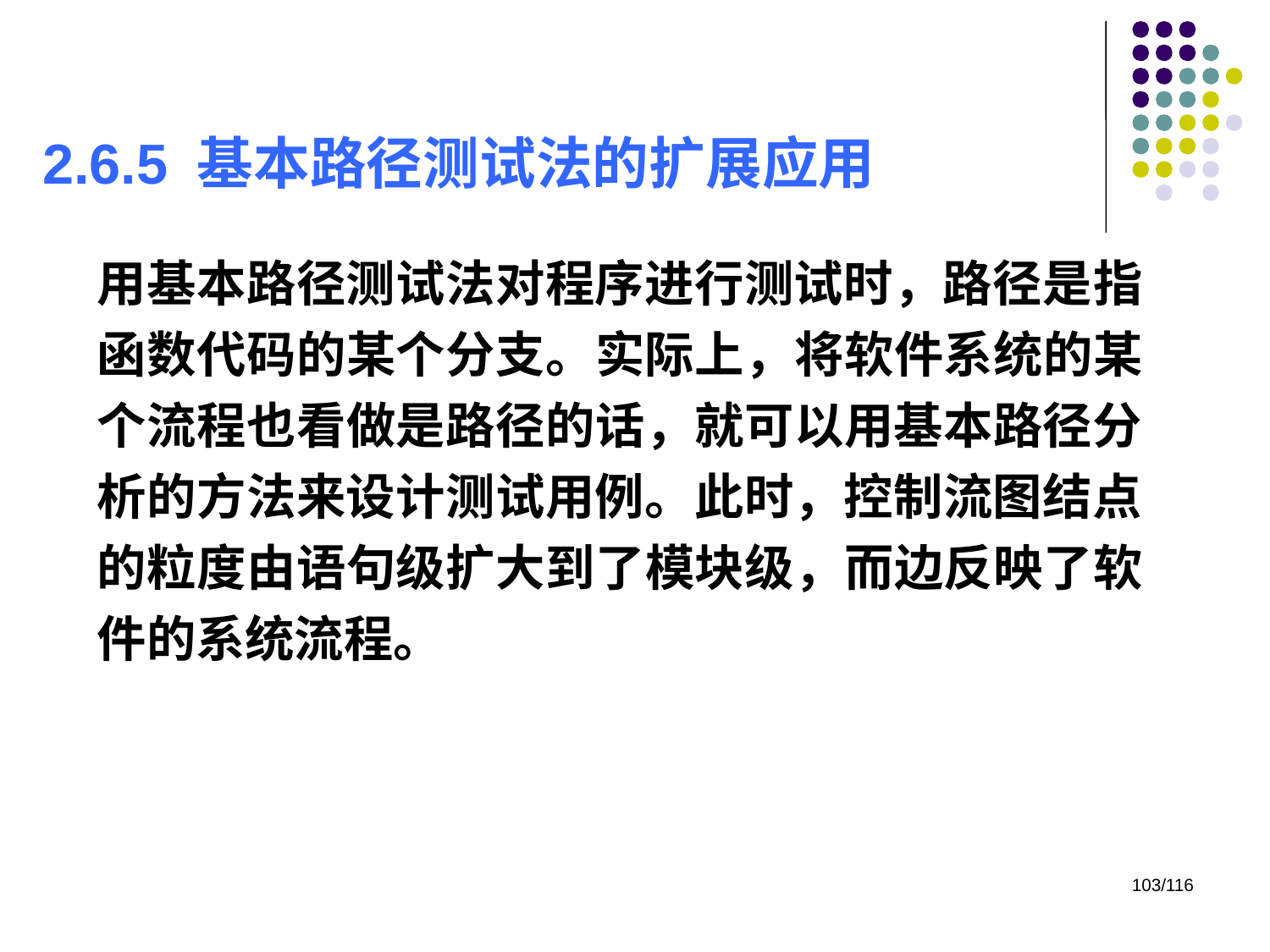

# 2.6.5 基本路径测试法的扩展应用
用基本路径测试法对程序进行测试时，路径是指函数代码的某个分支。实际上，将软件系统的某个流程也看做是路径的话，就可以用基本路径分析的方法来设计测试用例。此时，控制流图结点的粒度由语句级扩大到了模块级，而边反映了软件的系统流程。

103/116